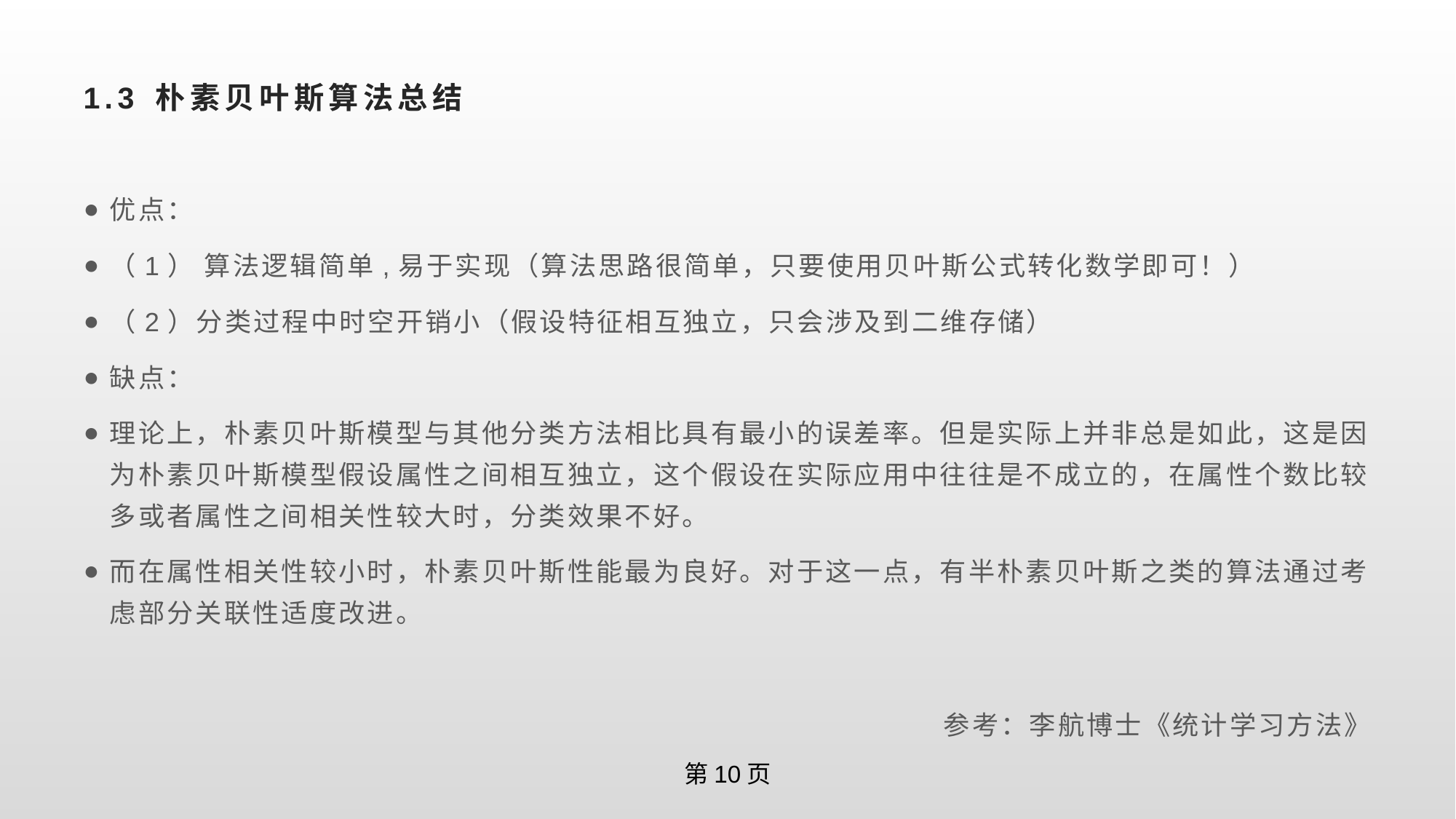

# 1.3 朴素贝叶斯算法总结
优点：
（1） 算法逻辑简单,易于实现（算法思路很简单，只要使用贝叶斯公式转化数学即可！）
（2）分类过程中时空开销小（假设特征相互独立，只会涉及到二维存储）
缺点：
理论上，朴素贝叶斯模型与其他分类方法相比具有最小的误差率。但是实际上并非总是如此，这是因为朴素贝叶斯模型假设属性之间相互独立，这个假设在实际应用中往往是不成立的，在属性个数比较多或者属性之间相关性较大时，分类效果不好。
而在属性相关性较小时，朴素贝叶斯性能最为良好。对于这一点，有半朴素贝叶斯之类的算法通过考虑部分关联性适度改进。

参考：李航博士《统计学习方法》
第10页